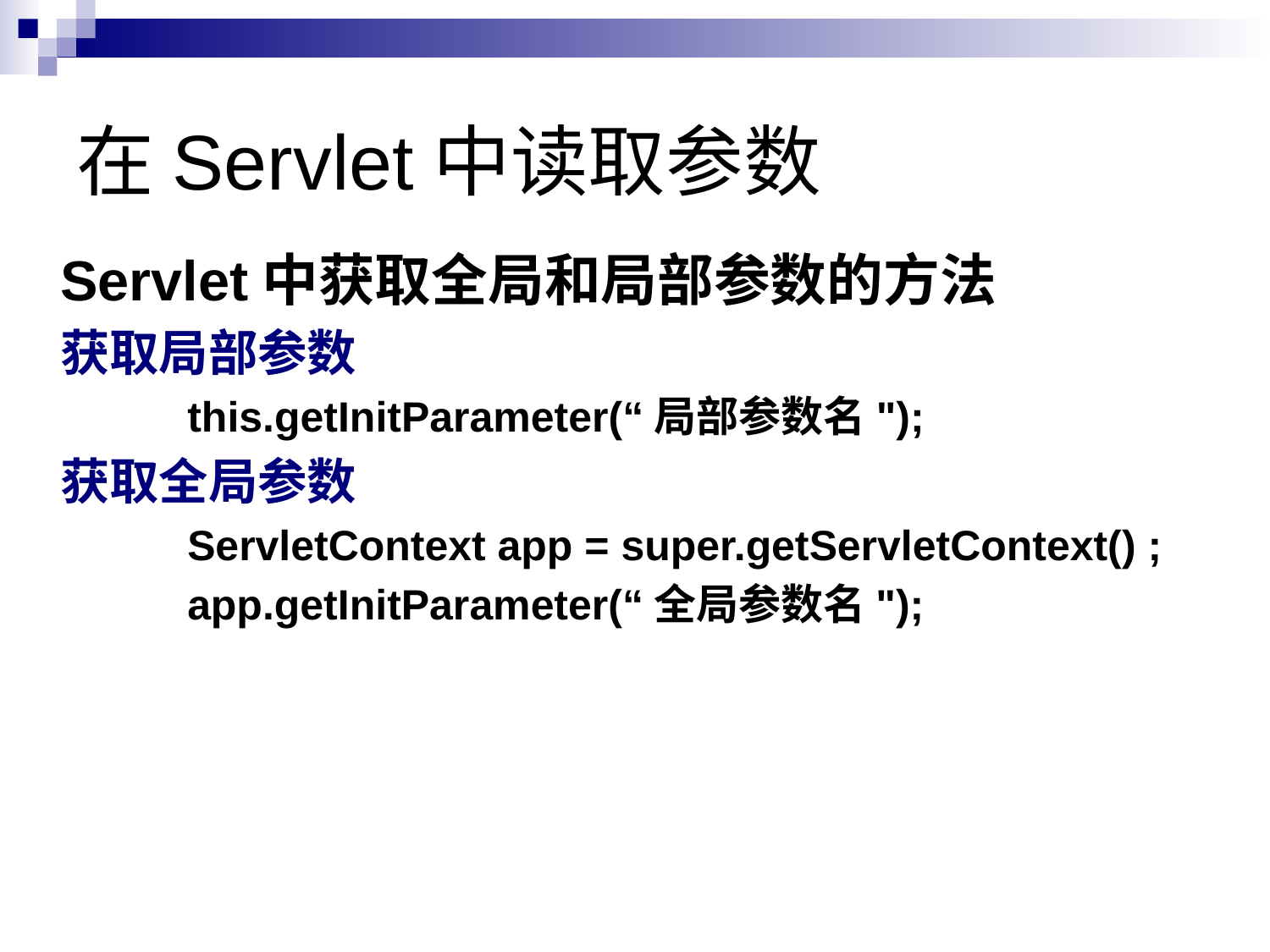

# 在Servlet中读取参数
	Servlet中获取全局和局部参数的方法
	获取局部参数
		this.getInitParameter(“局部参数名");
	获取全局参数
		ServletContext app = super.getServletContext() ;
		app.getInitParameter(“全局参数名");
22